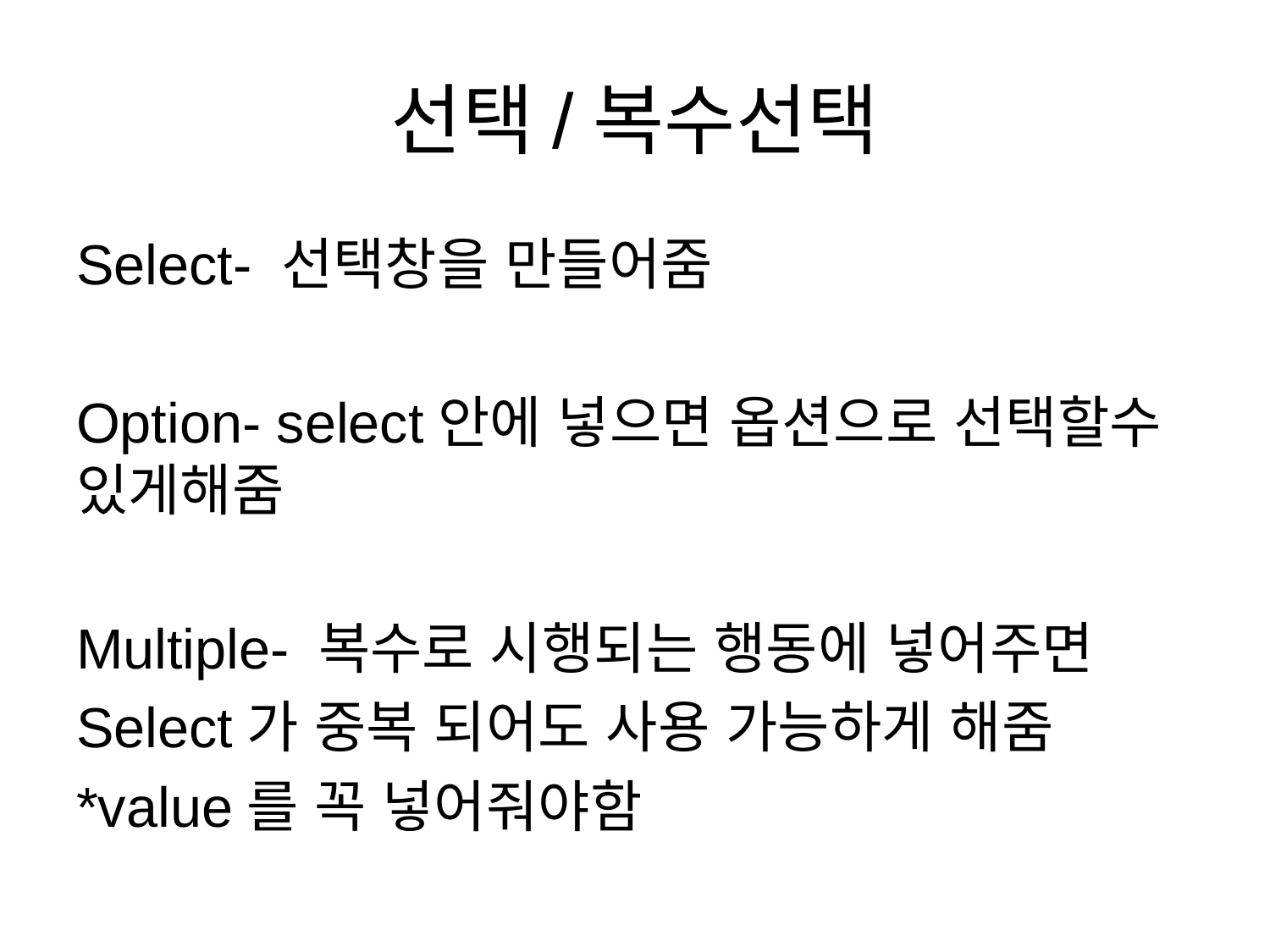

# 선택/복수선택
Select- 선택창을 만들어줌

Option- select안에 넣으면 옵션으로 선택할수 있게해줌

Multiple- 복수로 시행되는 행동에 넣어주면
Select가 중복 되어도 사용 가능하게 해줌
*value를 꼭 넣어줘야함